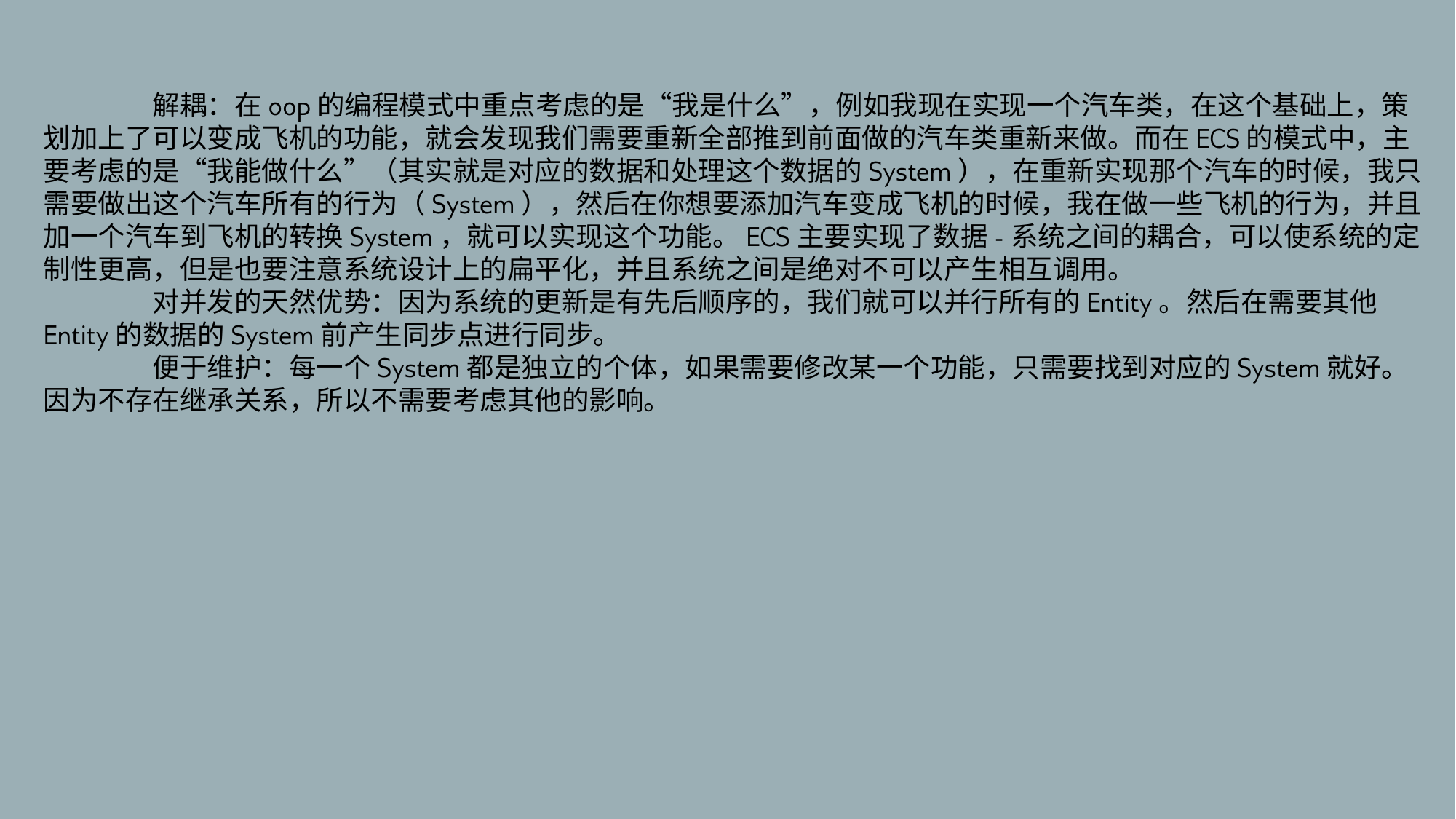

解耦：在oop的编程模式中重点考虑的是“我是什么”，例如我现在实现一个汽车类，在这个基础上，策划加上了可以变成飞机的功能，就会发现我们需要重新全部推到前面做的汽车类重新来做。而在ECS的模式中，主要考虑的是“我能做什么”（其实就是对应的数据和处理这个数据的System），在重新实现那个汽车的时候，我只需要做出这个汽车所有的行为（System），然后在你想要添加汽车变成飞机的时候，我在做一些飞机的行为，并且加一个汽车到飞机的转换System，就可以实现这个功能。ECS主要实现了数据-系统之间的耦合，可以使系统的定制性更高，但是也要注意系统设计上的扁平化，并且系统之间是绝对不可以产生相互调用。
	对并发的天然优势：因为系统的更新是有先后顺序的，我们就可以并行所有的Entity。然后在需要其他Entity的数据的System前产生同步点进行同步。
	便于维护：每一个System都是独立的个体，如果需要修改某一个功能，只需要找到对应的System就好。因为不存在继承关系，所以不需要考虑其他的影响。